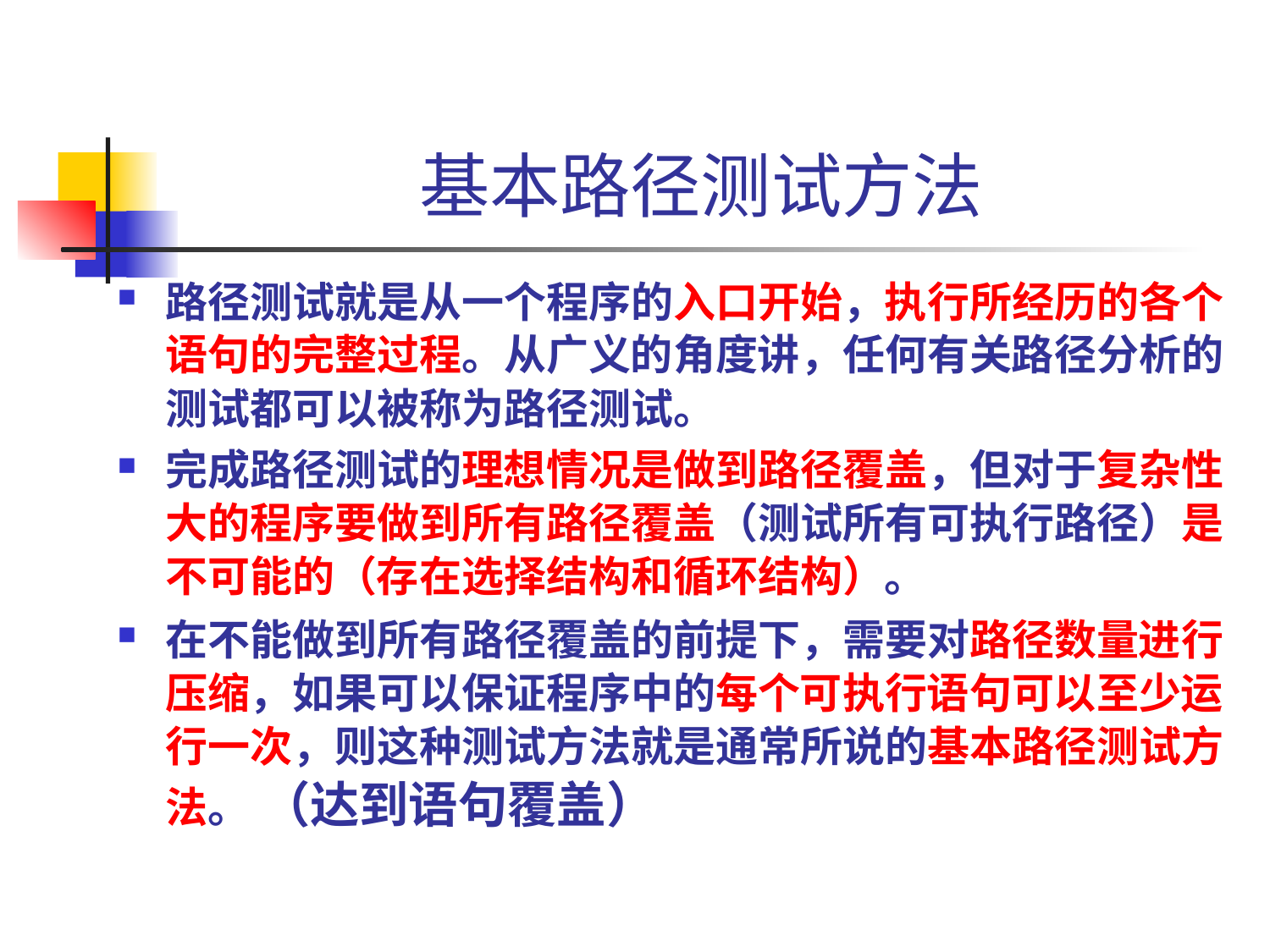

# 基本路径测试方法
路径测试就是从一个程序的入口开始，执行所经历的各个语句的完整过程。从广义的角度讲，任何有关路径分析的测试都可以被称为路径测试。
完成路径测试的理想情况是做到路径覆盖，但对于复杂性大的程序要做到所有路径覆盖（测试所有可执行路径）是不可能的（存在选择结构和循环结构）。
在不能做到所有路径覆盖的前提下，需要对路径数量进行压缩，如果可以保证程序中的每个可执行语句可以至少运行一次，则这种测试方法就是通常所说的基本路径测试方法。 （达到语句覆盖）